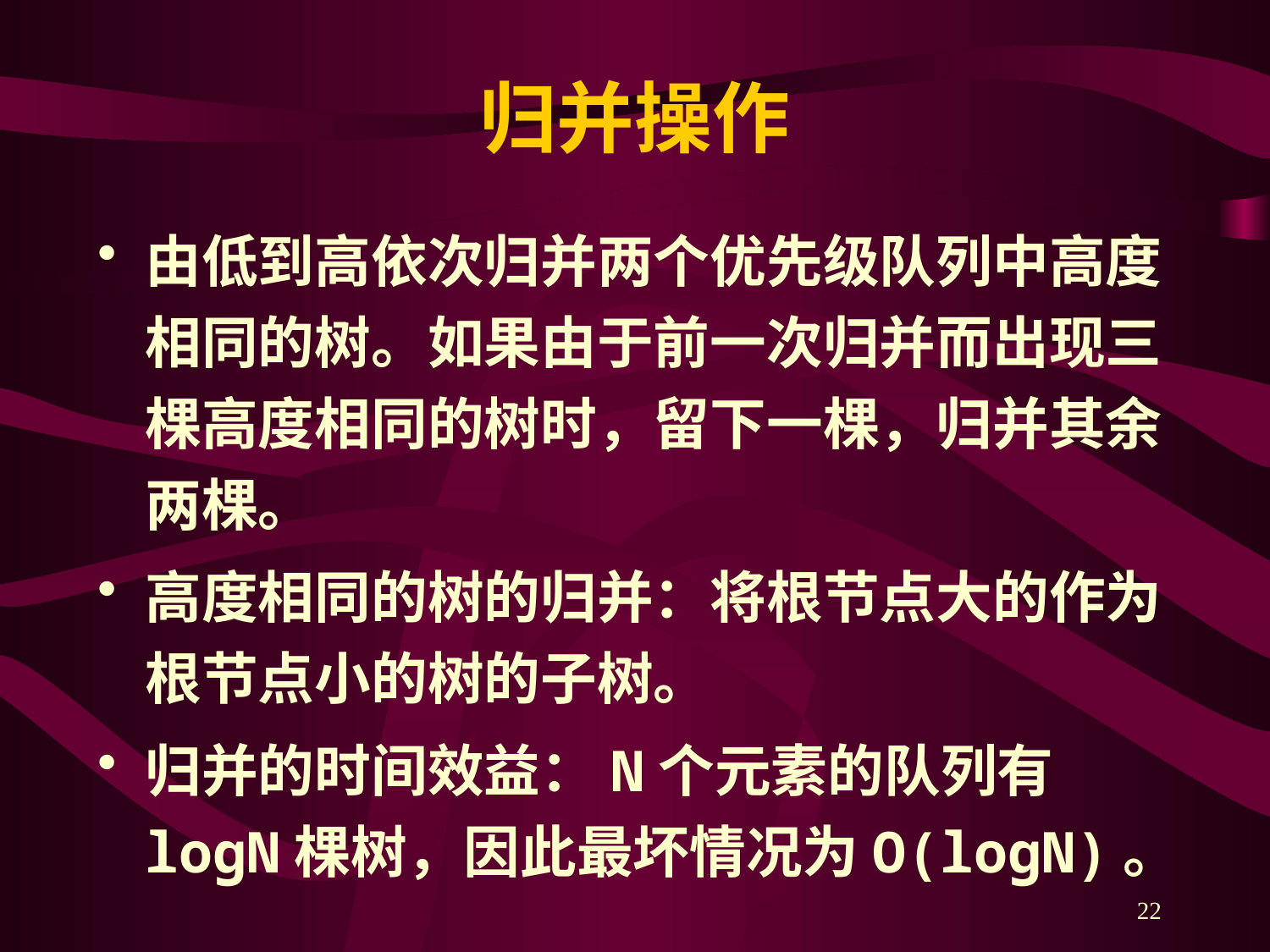

# 归并操作
由低到高依次归并两个优先级队列中高度相同的树。如果由于前一次归并而出现三棵高度相同的树时，留下一棵，归并其余两棵。
高度相同的树的归并：将根节点大的作为根节点小的树的子树。
归并的时间效益：N个元素的队列有logN棵树，因此最坏情况为O(logN)。
22